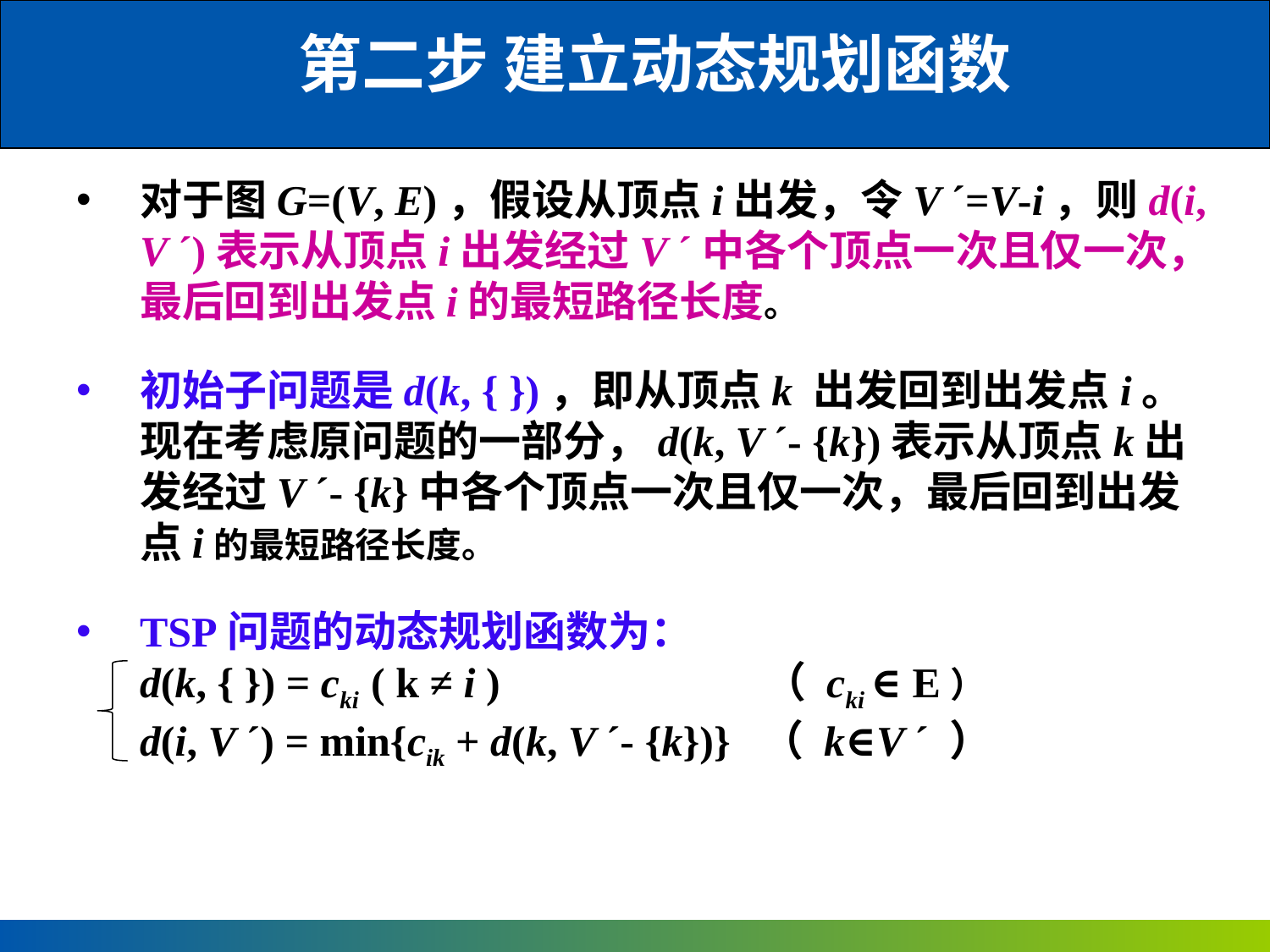

第二步 建立动态规划函数
对于图G=(V, E)，假设从顶点i出发，令V ´=V-i，则d(i, V ´)表示从顶点i出发经过V ´中各个顶点一次且仅一次，最后回到出发点i的最短路径长度。

初始子问题是d(k, { })，即从顶点k 出发回到出发点i。现在考虑原问题的一部分，d(k, V ´- {k})表示从顶点k出发经过V ´- {k}中各个顶点一次且仅一次，最后回到出发点i的最短路径长度。

TSP问题的动态规划函数为：
      d(k, { }) = cki  ( k ≠ i )                        （ cki ∈ E）
      d(i, V ´) = min{cik + d(k, V ´- {k})}  （ k∈V ´ ）